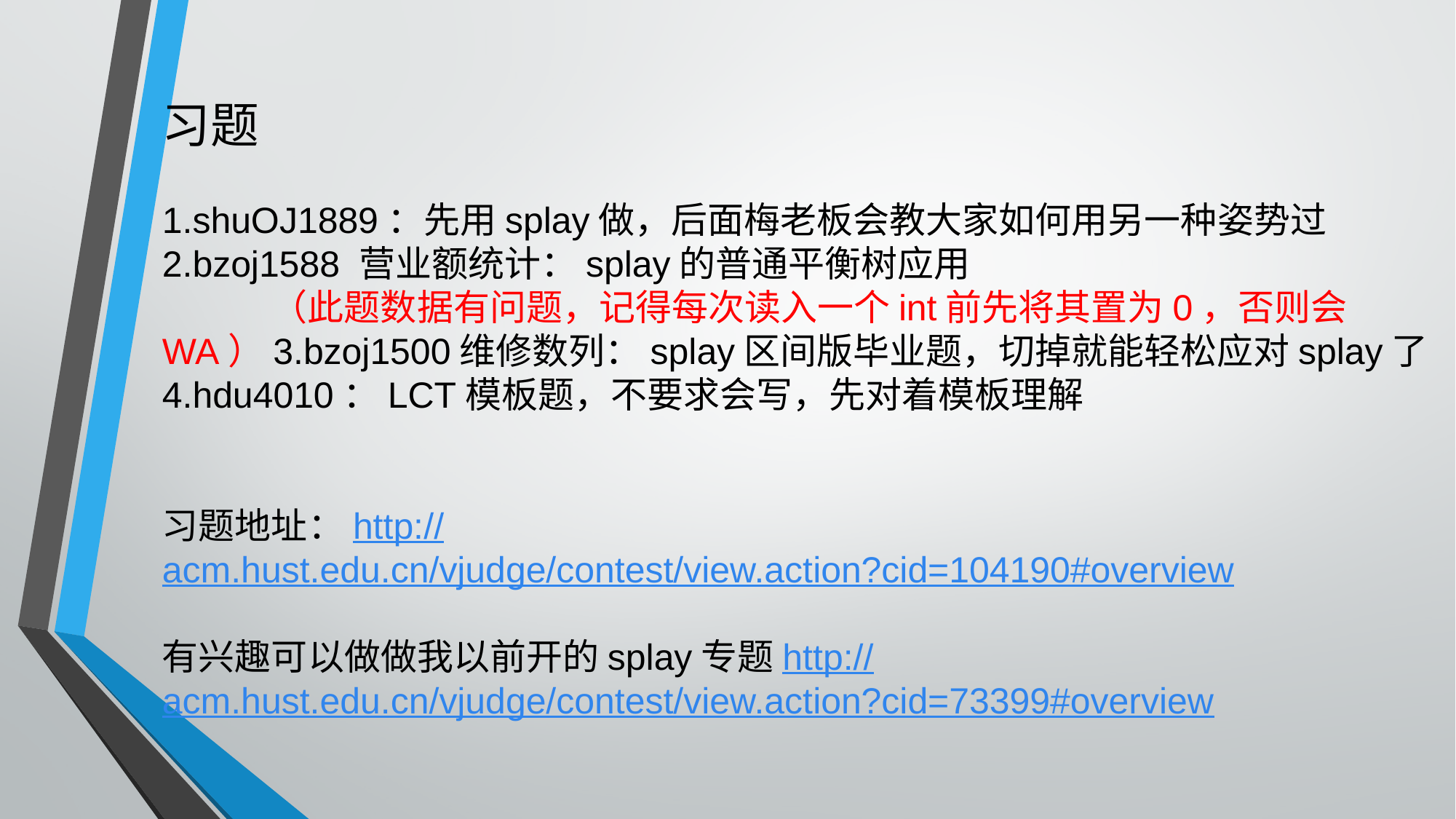

习题

1.shuOJ1889：先用splay做，后面梅老板会教大家如何用另一种姿势过
2.bzoj1588 营业额统计：splay的普通平衡树应用
	（此题数据有问题，记得每次读入一个int前先将其置为0，否则会WA）3.bzoj1500维修数列：splay区间版毕业题，切掉就能轻松应对splay了
4.hdu4010：LCT模板题，不要求会写，先对着模板理解

习题地址：http://acm.hust.edu.cn/vjudge/contest/view.action?cid=104190#overview

有兴趣可以做做我以前开的splay专题http://acm.hust.edu.cn/vjudge/contest/view.action?cid=73399#overview